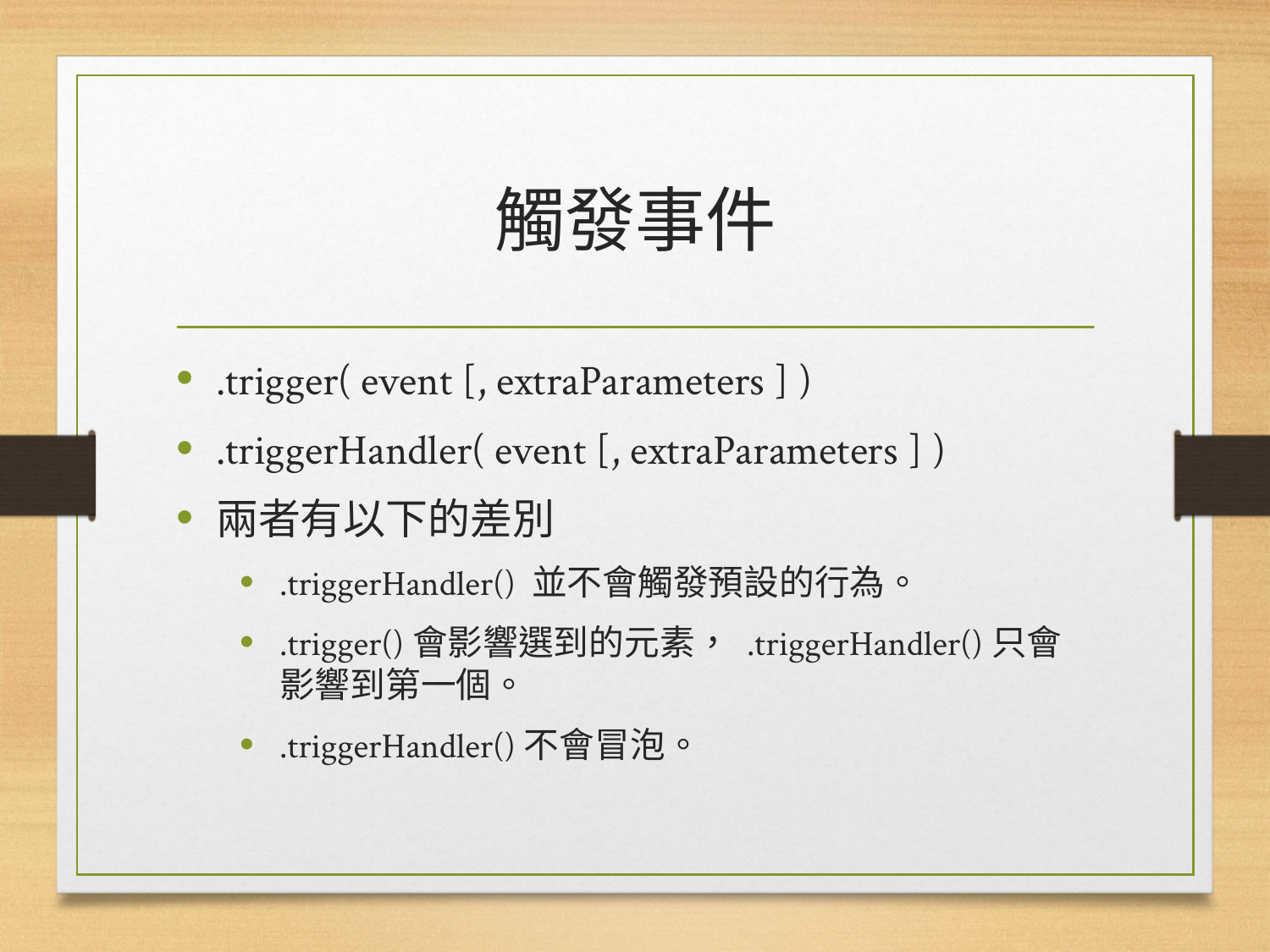

# 觸發事件
.trigger( event [, extraParameters ] )
.triggerHandler( event [, extraParameters ] )
兩者有以下的差別
.triggerHandler() 並不會觸發預設的行為。
.trigger()會影響選到的元素， .triggerHandler()只會影響到第一個。
.triggerHandler()不會冒泡。